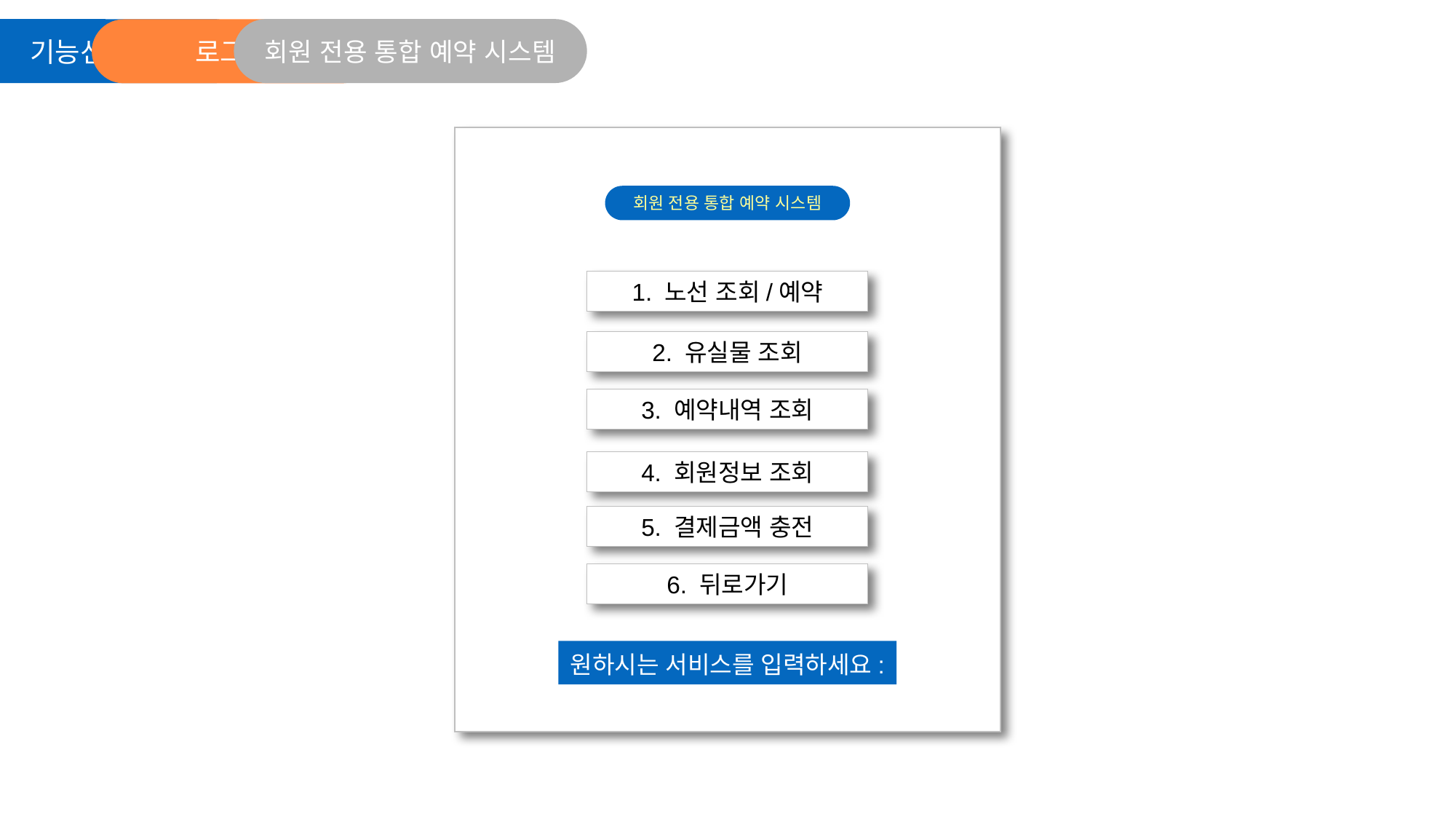

회원 전용 통합 예약 시스템
기능선택화면
로그인

회원 전용 통합 예약 시스템
1. 노선 조회/예약
2. 유실물 조회
3. 예약내역 조회
4. 회원정보 조회
5. 결제금액 충전
6. 뒤로가기
원하시는 서비스를 입력하세요: